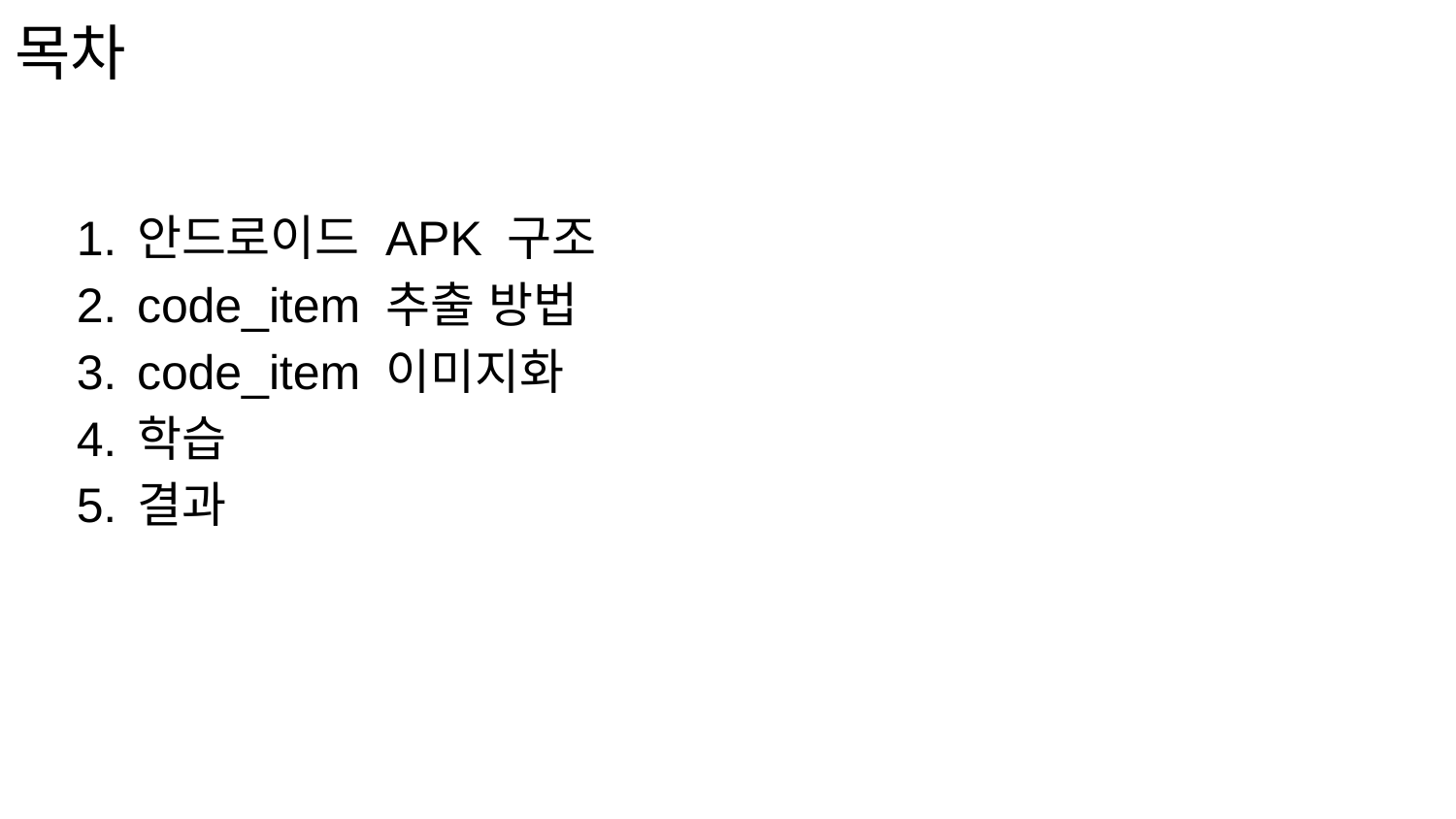

# 목차

안드로이드 APK 구조
code_item 추출 방법
code_item 이미지화
학습
결과